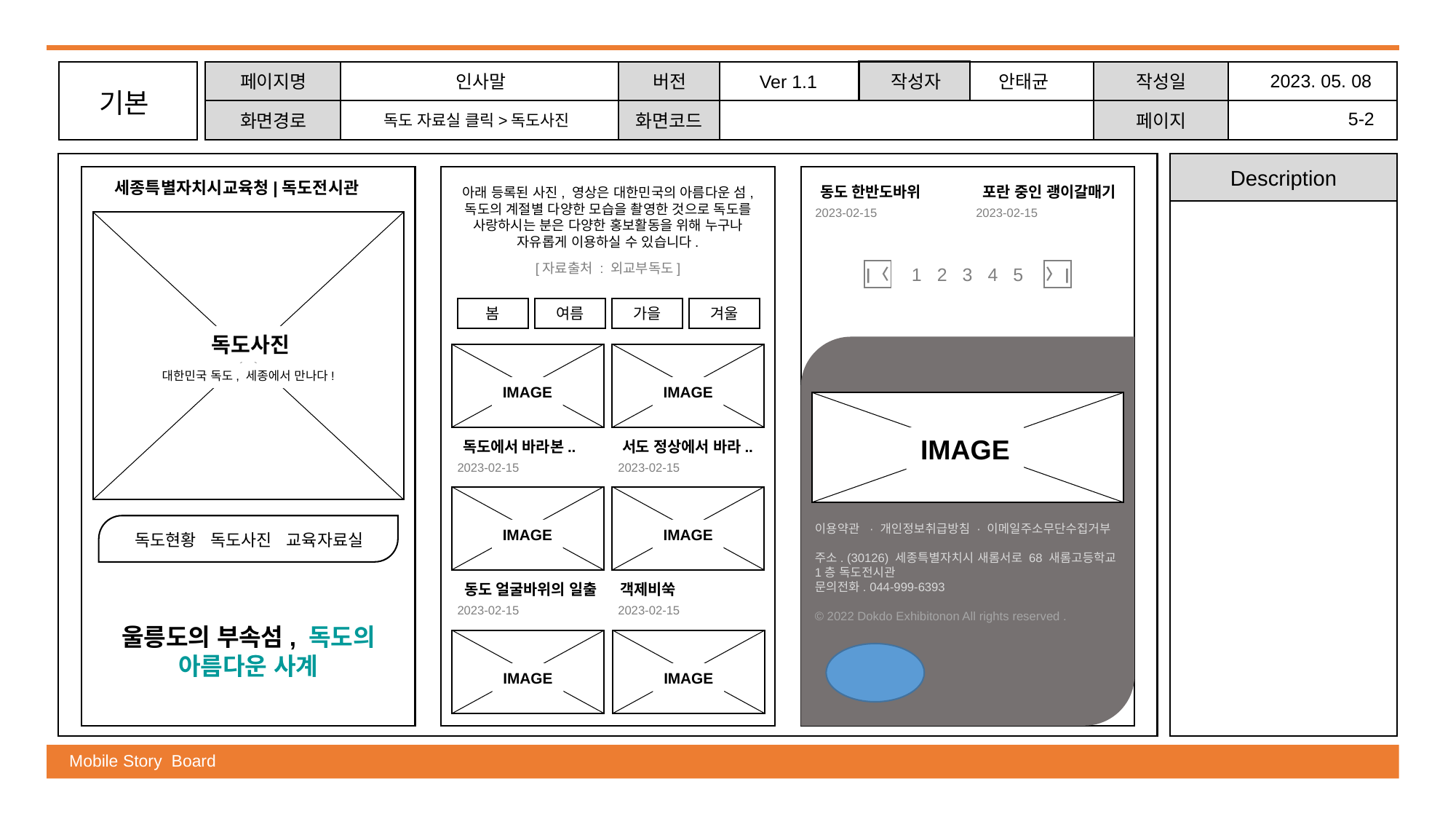

2023. 05. 08
페이지명
인사말
버전
Ver 1.1
작성자
안태균
작성일
기본
5-2
화면경로
화면코드
페이지
독도 자료실 클릭>독도사진

Description

세종특별자치시교육청|독도전시관
동도 한반도바위
2023-02-15
포란 중인 괭이갈매기
2023-02-15
아래 등록된 사진, 영상은 대한민국의 아름다운 섬, 독도의 계절별 다양한 모습을 촬영한 것으로 독도를 사랑하시는 분은 다양한 홍보활동을 위해 누구나 자유롭게 이용하실 수 있습니다.

독도사진
대한민국 독도, 세종에서 만나다!
[자료출처 : 외교부독도]
1   2   3   4   5
|〈

〉|

봄

여름

가을

겨울

IMAGE
이용약관  · 개인정보취급방침 · 이메일주소무단수집거부

주소. (30126) 세종특별자치시 새롬서로 68 새롬고등학교 1층 독도전시관
문의전화. 044-999-6393

© 2022 Dokdo Exhibitonon All rights reserved .

IMAGE

IMAGE
독도에서 바라본..
2023-02-15
서도 정상에서 바라..
2023-02-15

IMAGE

IMAGE

독도현황   독도사진   교육자료실
동도 얼굴바위의 일출
2023-02-15
객제비쑥
2023-02-15
울릉도의 부속섬, 독도의 아름다운 사계

IMAGE

IMAGE

Mobile Story  Board